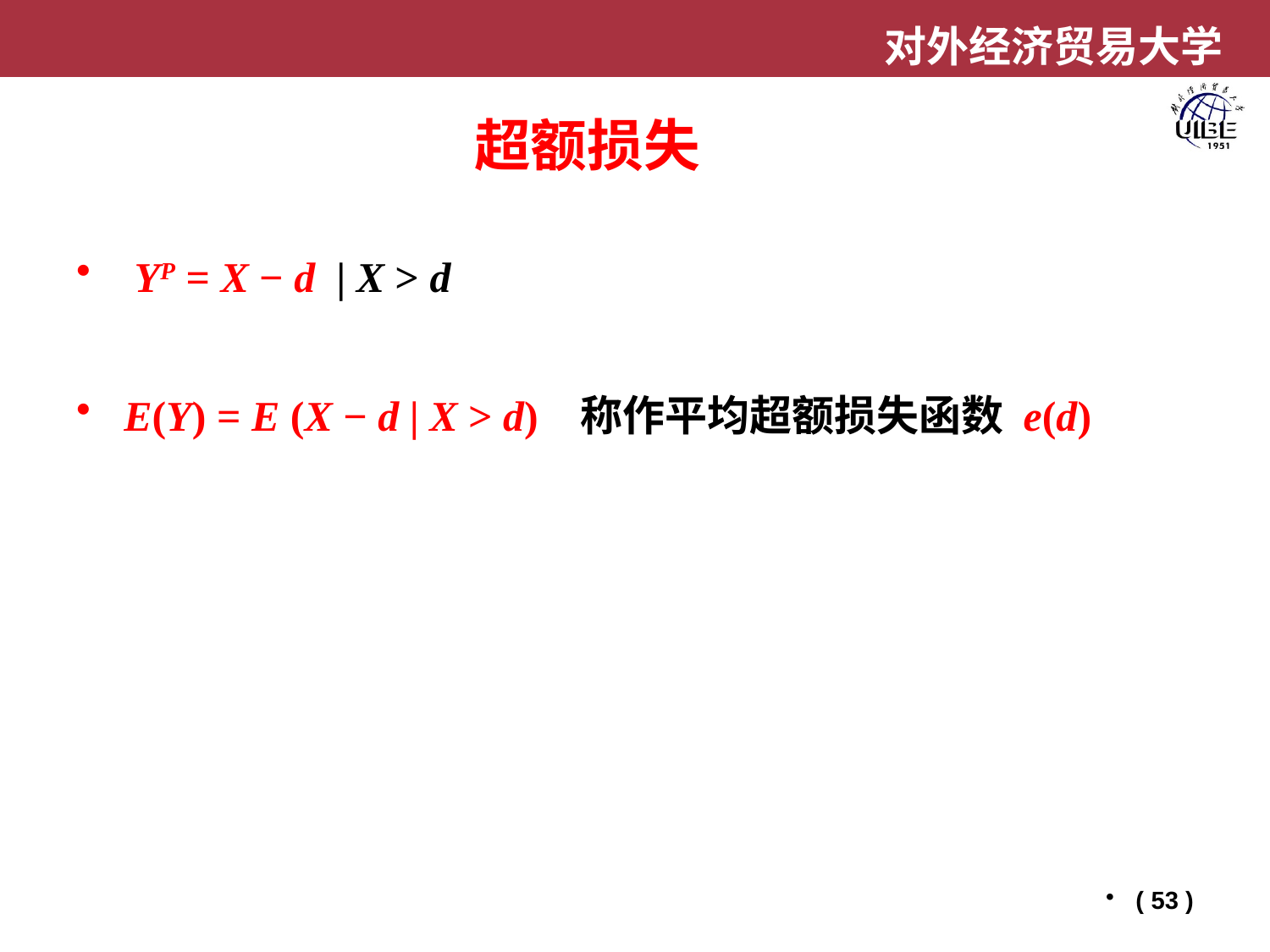

# 超额损失
 YP = X − d  | X > d

E(Y) = E (X − d | X > d)   称作平均超额损失函数 e(d)

( 53 )